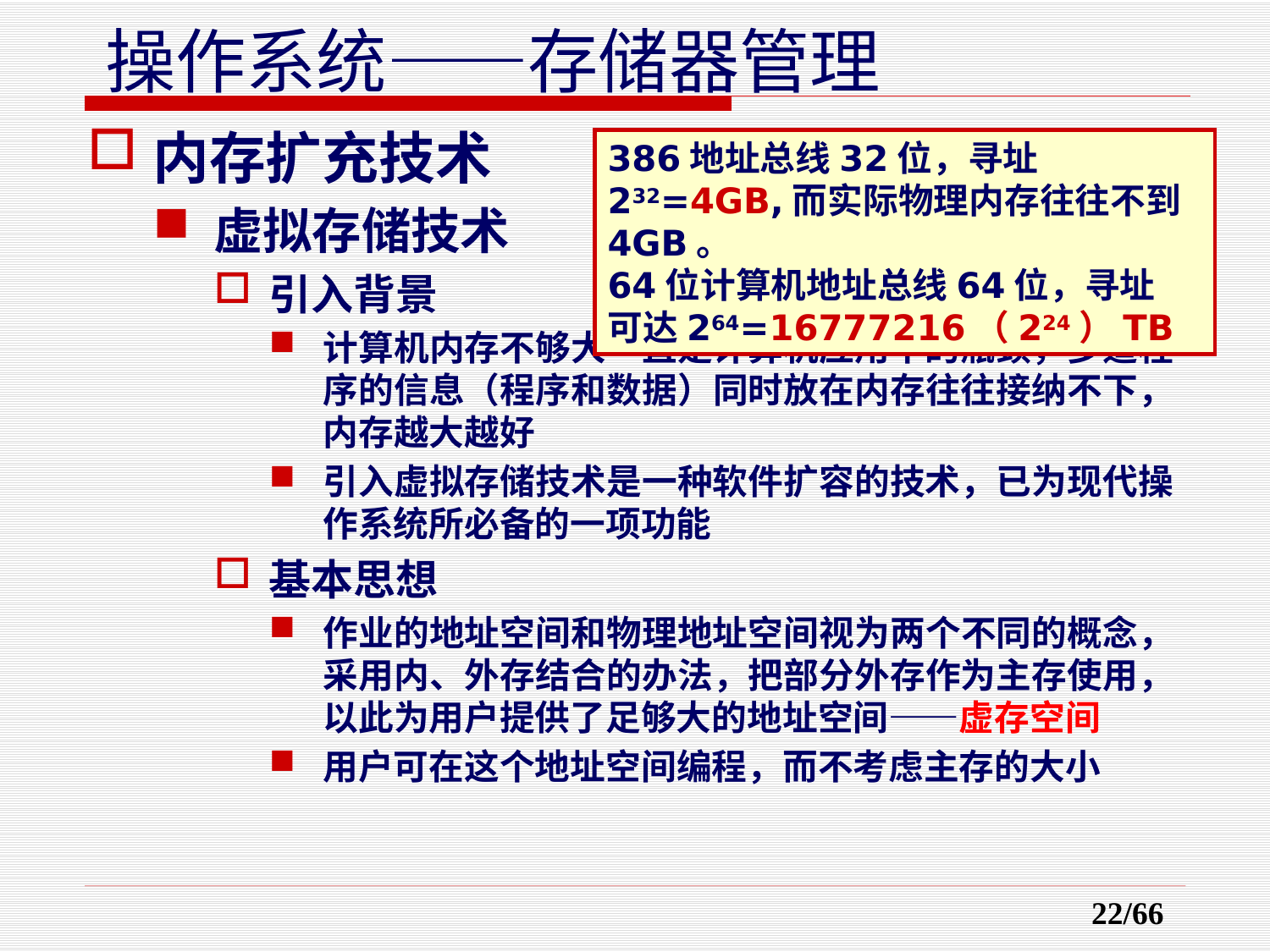

内存扩充技术
虚拟存储技术
引入背景
计算机内存不够大一直是计算机应用中的瓶颈，多道程序的信息（程序和数据）同时放在内存往往接纳不下，内存越大越好
引入虚拟存储技术是一种软件扩容的技术，已为现代操作系统所必备的一项功能
基本思想
作业的地址空间和物理地址空间视为两个不同的概念，采用内、外存结合的办法，把部分外存作为主存使用，以此为用户提供了足够大的地址空间——虚存空间
用户可在这个地址空间编程，而不考虑主存的大小
386地址总线32位，寻址232=4GB,而实际物理内存往往不到4GB。
64位计算机地址总线64位，寻址
可达264=16777216（224）TB